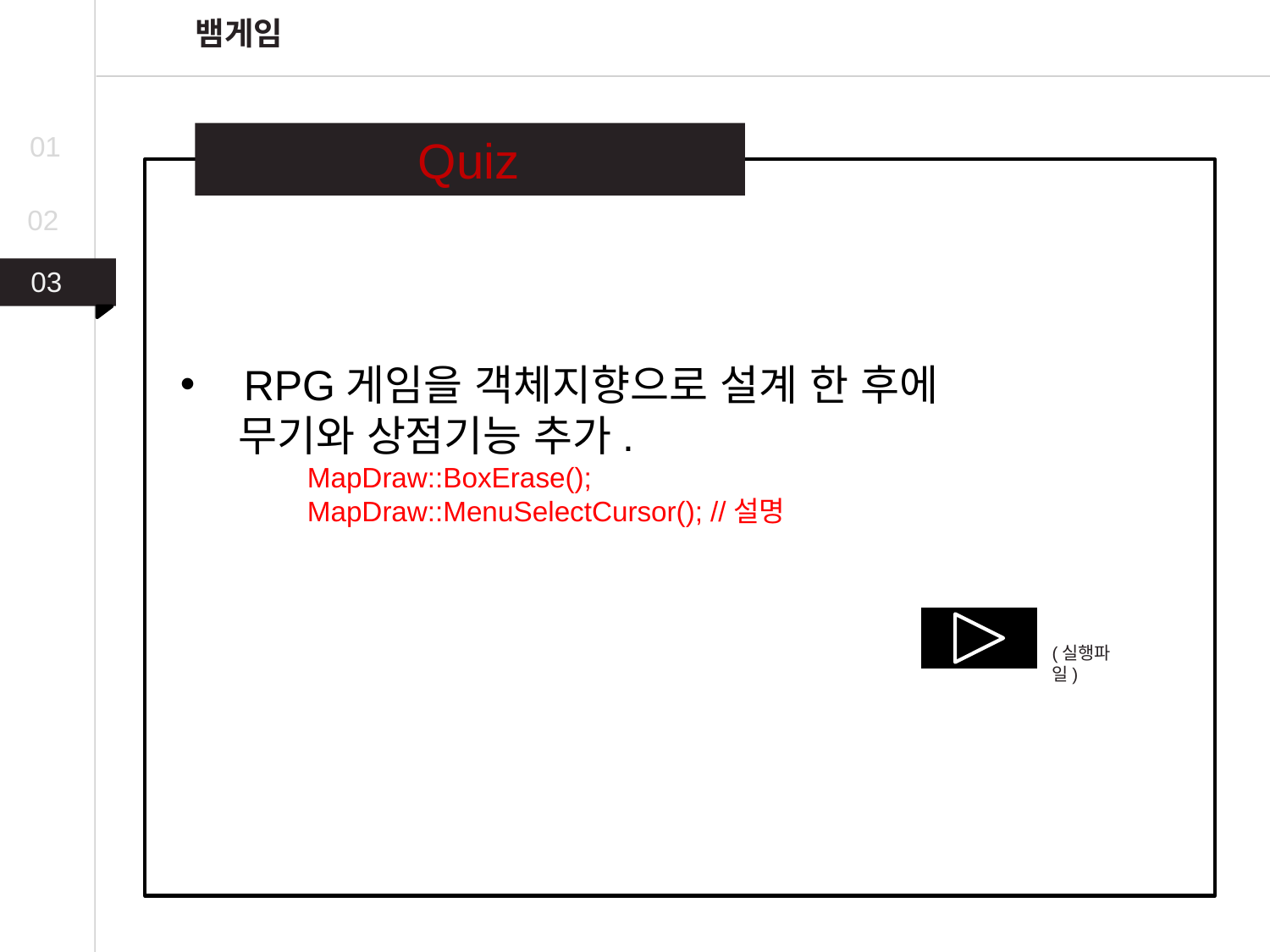

뱀게임
01
Quiz

02
03

03
02

RPG게임을 객체지향으로 설계 한 후에
    무기와 상점기능 추가.
	MapDraw::BoxErase();
	MapDraw::MenuSelectCursor(); //설명

(실행파일)